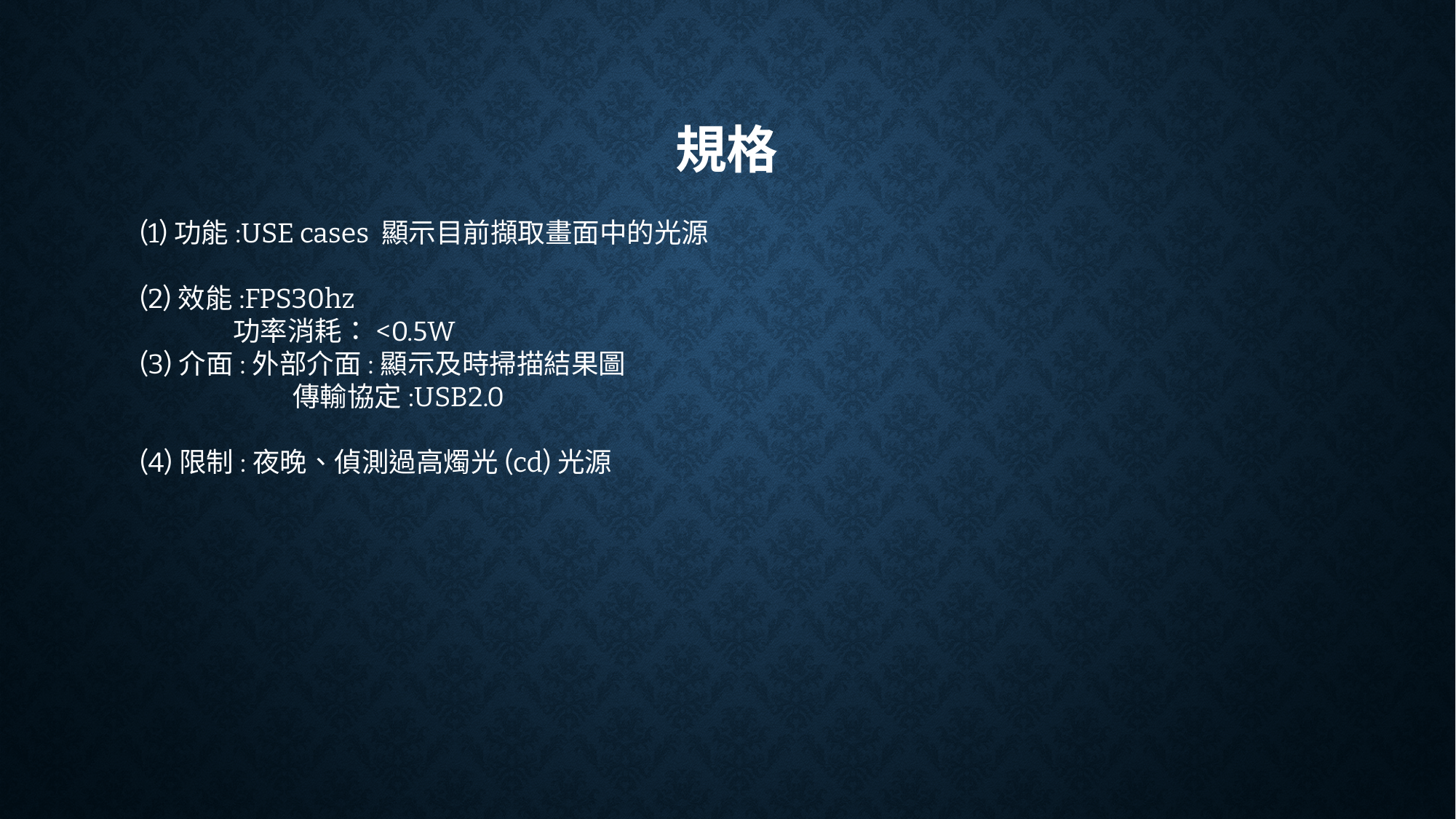

# 規格
(1)功能:USE cases 顯示目前擷取畫面中的光源

(2)效能:FPS30hz
              功率消耗：<0.5W
(3)介面:外部介面:顯示及時掃描結果圖
	      傳輸協定:USB2.0

(4)限制:夜晚、偵測過高燭光(cd)光源